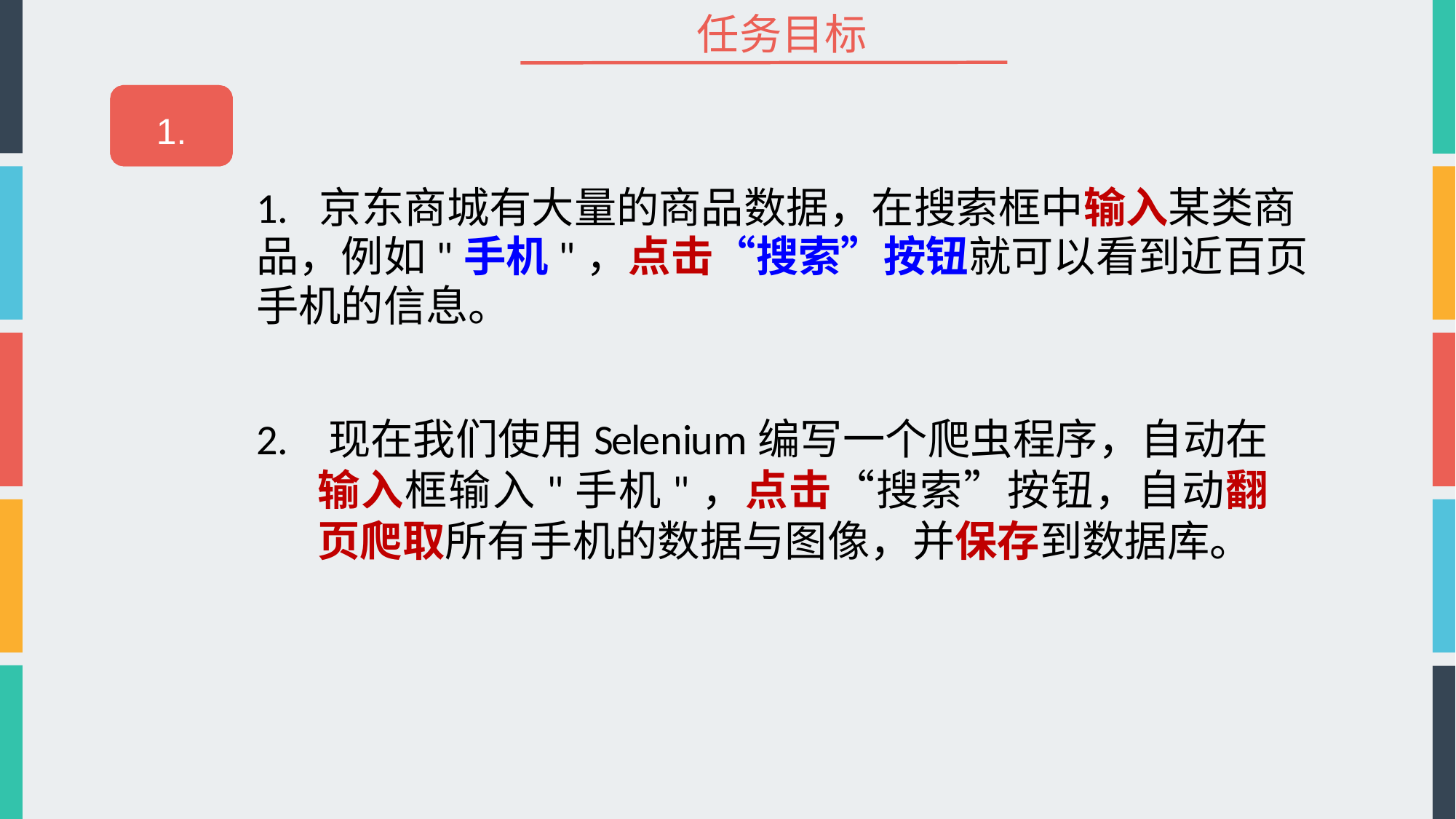

任务目标

1.
1.	京东商城有大量的商品数据，在搜索框中输入某类商品，例如"手机"，点击“搜索”按钮就可以看到近百页手机的信息。

2.   现在我们使用Selenium编写一个爬虫程序，自动在输入框输入"手机"，点击“搜索”按钮，自动翻页爬取所有手机的数据与图像，并保存到数据库。